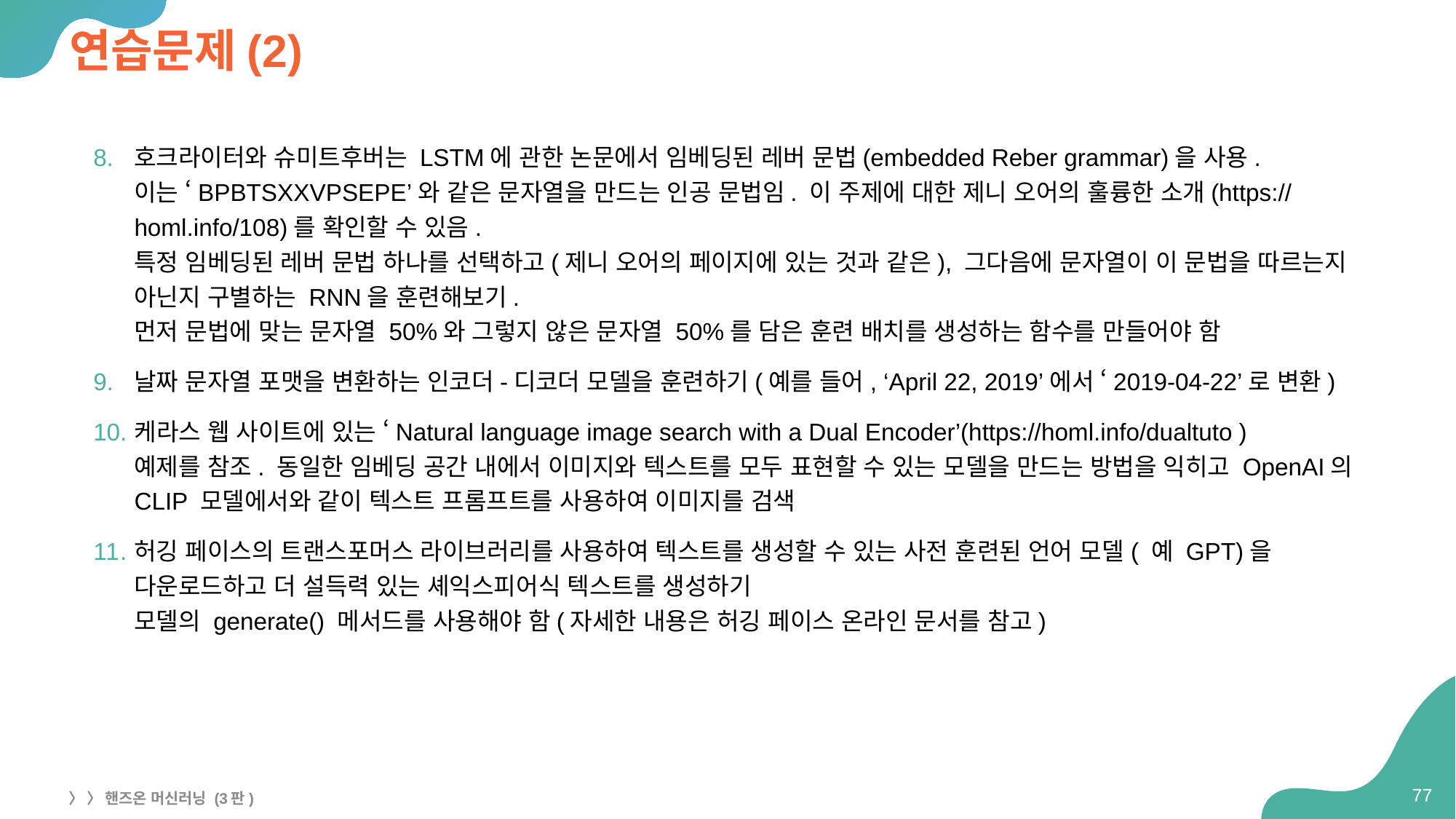

# 연습문제(2)
호크라이터와 슈미트후버는 LSTM에 관한 논문에서 임베딩된 레버 문법(embedded Reber grammar)을 사용.
이는 ‘BPBTSXXVPSEPE’와 같은 문자열을 만드는 인공 문법임. 이 주제에 대한 제니 오어의 훌륭한 소개(https://homl.info/108)를 확인할 수 있음.
특정 임베딩된 레버 문법 하나를 선택하고(제니 오어의 페이지에 있는 것과 같은), 그다음에 문자열이 이 문법을 따르는지 아닌지 구별하는 RNN을 훈련해보기.
먼저 문법에 맞는 문자열 50%와 그렇지 않은 문자열 50%를 담은 훈련 배치를 생성하는 함수를 만들어야 함
날짜 문자열 포맷을 변환하는 인코더-디코더 모델을 훈련하기(예를 들어, ‘April 22, 2019’에서 ‘2019-04-22’로 변환)
케라스 웹 사이트에 있는 ‘Natural language image search with a Dual Encoder’(https://homl.info/dualtuto )
예제를 참조. 동일한 임베딩 공간 내에서 이미지와 텍스트를 모두 표현할 수 있는 모델을 만드는 방법을 익히고 OpenAI의 CLIP 모델에서와 같이 텍스트 프롬프트를 사용하여 이미지를 검색
허깅 페이스의 트랜스포머스 라이브러리를 사용하여 텍스트를 생성할 수 있는 사전 훈련된 언어 모델( 예 GPT)을 다운로드하고 더 설득력 있는 셰익스피어식 텍스트를 생성하기
모델의 generate() 메서드를 사용해야 함(자세한 내용은 허깅 페이스 온라인 문서를 참고)
77
〉 〉 핸즈온 머신러닝 (3판)